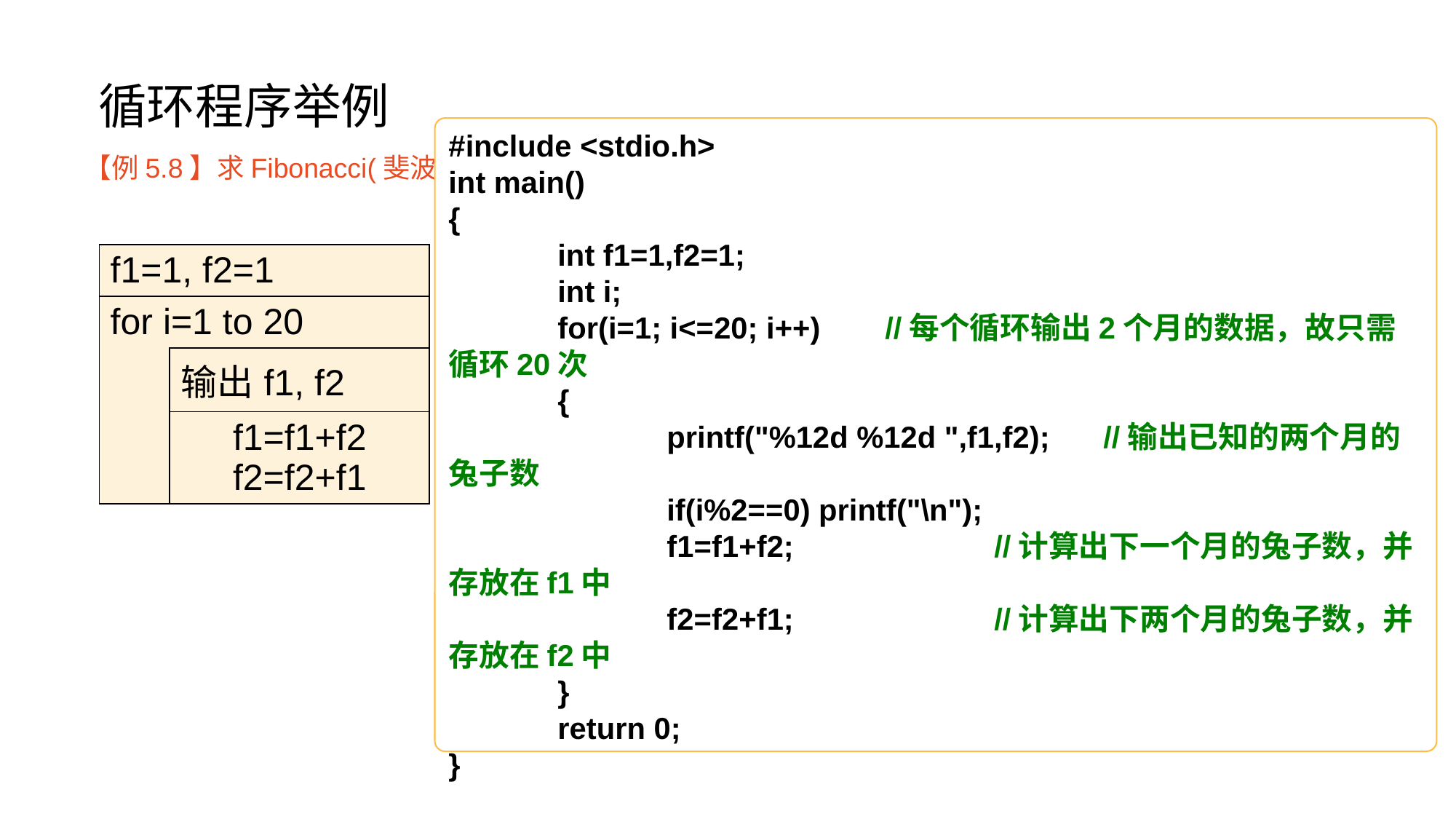

# 循环程序举例
#include <stdio.h>
int main()
{
	int f1=1,f2=1;
	int i;
	for(i=1; i<=20; i++)	//每个循环输出2个月的数据，故只需循环20次
	{
		printf("%12d %12d ",f1,f2);	//输出已知的两个月的兔子数
		if(i%2==0) printf("\n");
		f1=f1+f2; 		//计算出下一个月的兔子数，并存放在f1中
		f2=f2+f1; 		//计算出下两个月的兔子数，并存放在f2中
	}
	return 0;
}
【例5.8】求Fibonacci(斐波那契)数列的前40个数。
| f1=1, f2=1 |  |
| --- | --- |
| for i=1 to 20 |  |
|  | 输出f1, f2 |
|  | f1=f1+f2 f2=f2+f1 |